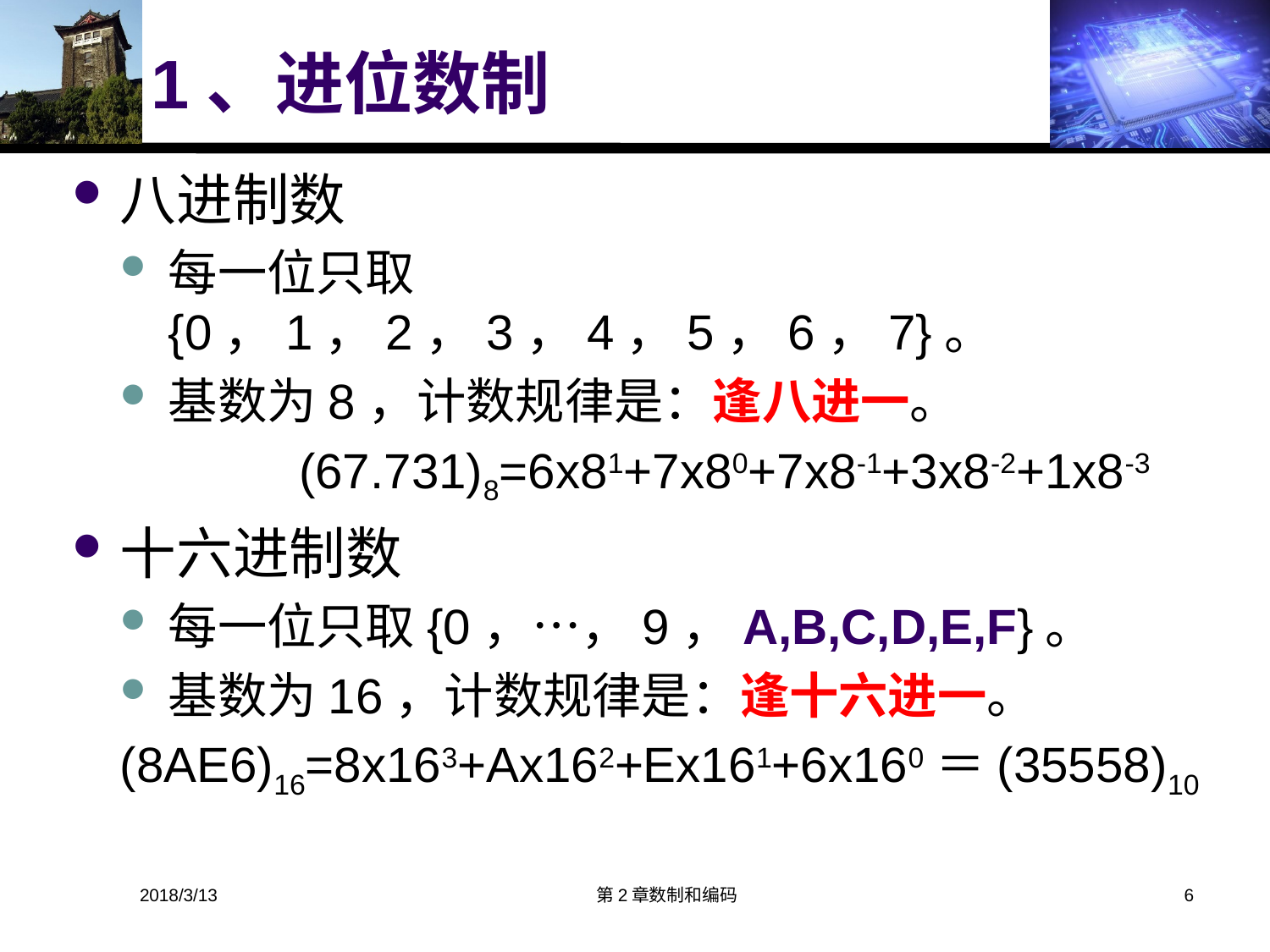

# 1、进位数制
八进制数
每一位只取{0，1，2，3，4，5，6，7}。
基数为8，计数规律是：逢八进一。
             (67.731)8=6x81+7x80+7x8-1+3x8-2+1x8-3
十六进制数
每一位只取{0，…，9，A,B,C,D,E,F}。
基数为16，计数规律是：逢十六进一。
(8AE6)16=8x163+Ax162+Ex161+6x160＝(35558)10
2018/3/13
第2章数制和编码
6